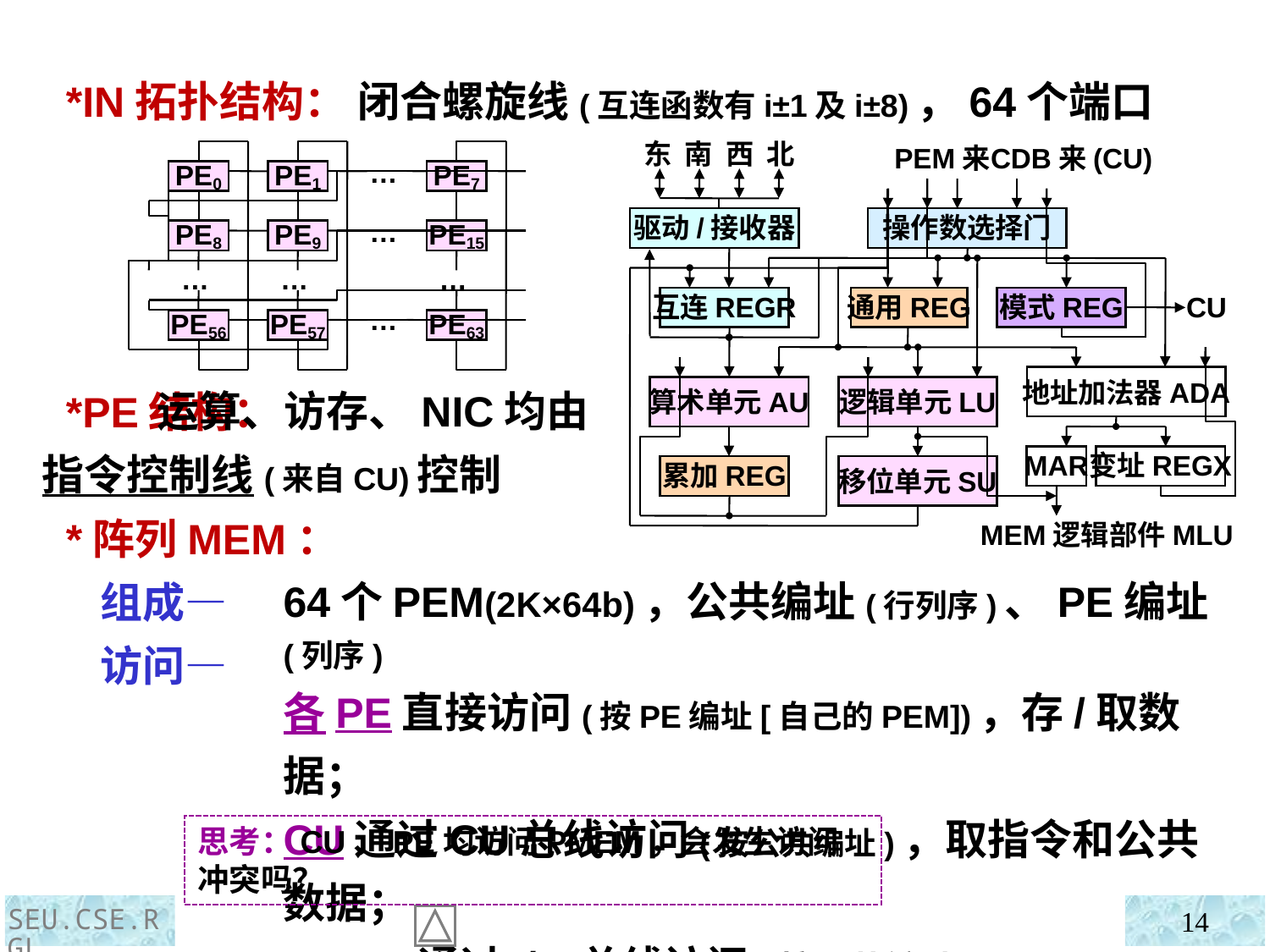

*IN拓扑结构：

  *PE结构：

  *阵列MEM：
     组成—
     访问—
闭合螺旋线(互连函数有i±1及i±8)，64个端口
东  南  西  北
PEM来
CDB来(CU)
驱动/接收器
操作数选择门
互连REGR
通用REG
模式REG
CU
地址加法器ADA
算术单元AU
逻辑单元LU
MAR
变址REGX
累加REG
移位单元SU
MEM逻辑部件MLU
…
PE0
PE1
PE7
…
PE8
PE9
PE15
…
…
…
…
PE56
PE57
PE63
           运算、访存、NIC均由指令控制线(来自CU)控制
64个PEM(2K×64b)，公共编址(行列序)、PE编址(列序)
各PE直接访问(按PE编址[自己的PEM])，存/取数据；
CU通过CU总线访问(按公共编址)，取指令和公共数据；
B6700通过I/O总线访问(按公共编址)
思考：CU、PE均访问PMEM，会发生访问冲突吗？
SEU.CSE.RGL
14